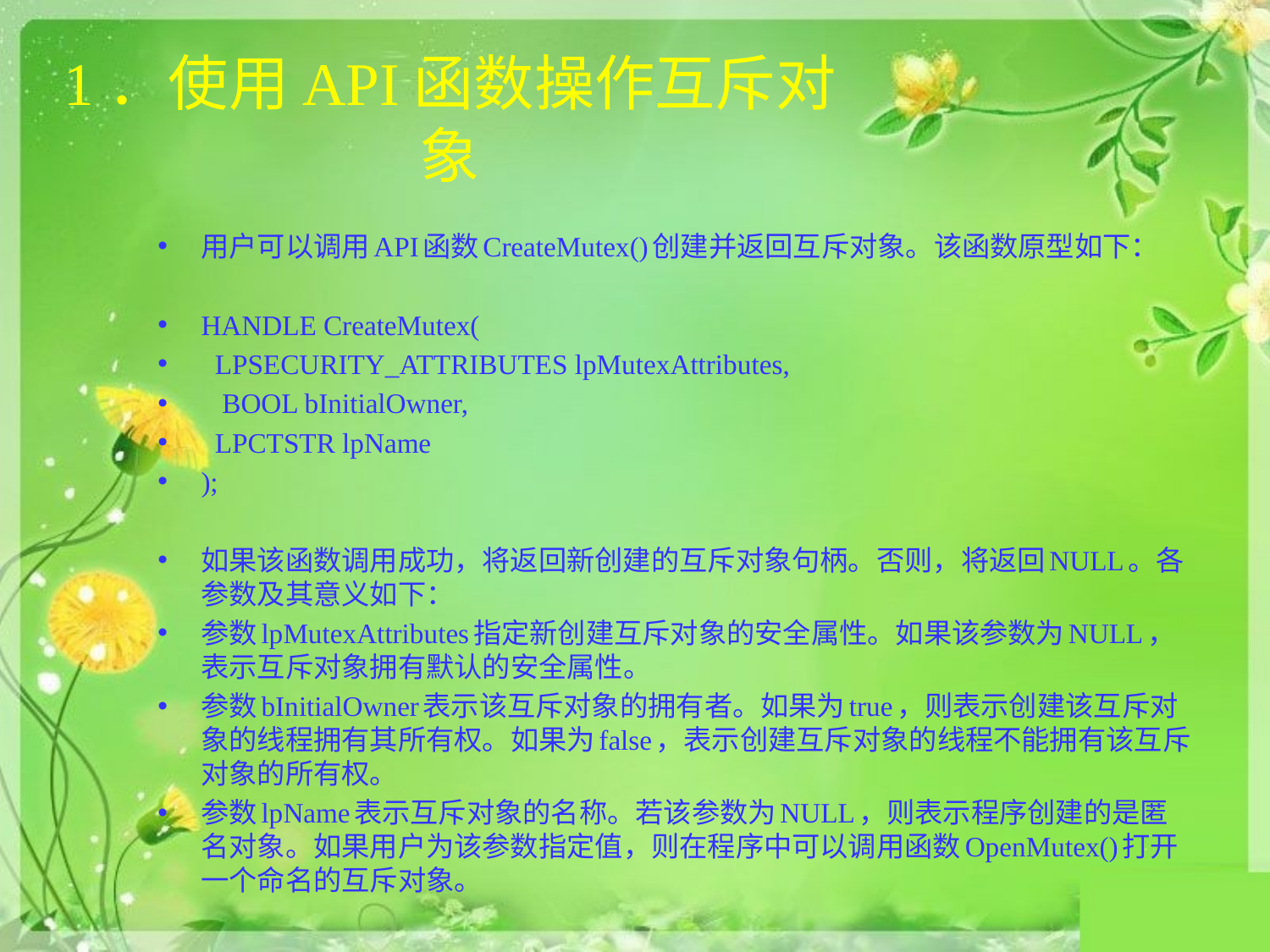

# 1．使用API函数操作互斥对象
用户可以调用API函数CreateMutex()创建并返回互斥对象。该函数原型如下：

HANDLE CreateMutex(
  LPSECURITY_ATTRIBUTES lpMutexAttributes,
   BOOL bInitialOwner,
  LPCTSTR lpName
);

如果该函数调用成功，将返回新创建的互斥对象句柄。否则，将返回NULL。各参数及其意义如下：
参数lpMutexAttributes指定新创建互斥对象的安全属性。如果该参数为NULL，表示互斥对象拥有默认的安全属性。
参数bInitialOwner表示该互斥对象的拥有者。如果为true，则表示创建该互斥对象的线程拥有其所有权。如果为false，表示创建互斥对象的线程不能拥有该互斥对象的所有权。
参数lpName表示互斥对象的名称。若该参数为NULL，则表示程序创建的是匿名对象。如果用户为该参数指定值，则在程序中可以调用函数OpenMutex()打开一个命名的互斥对象。